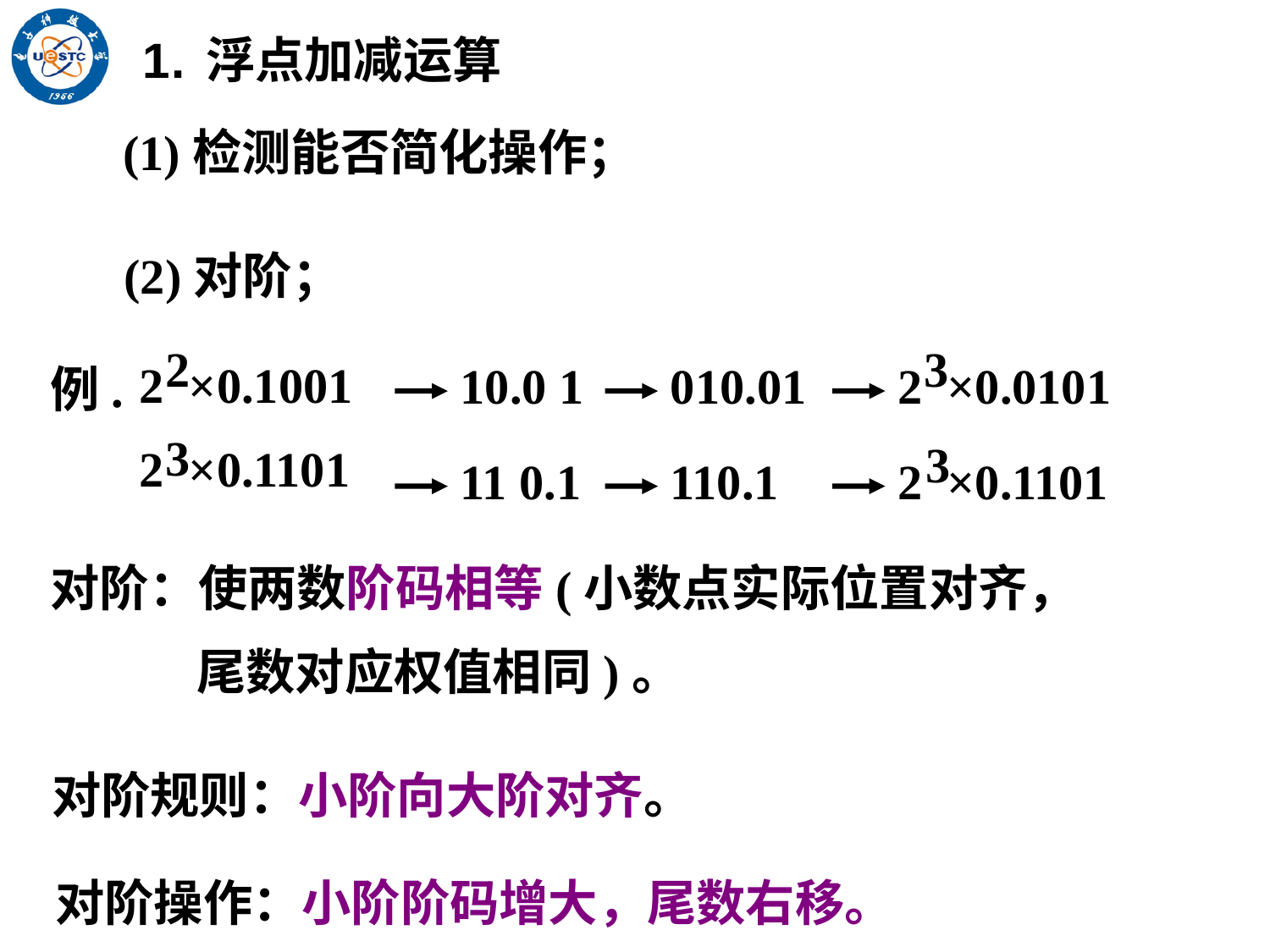

浮点加减运算
(1)检测能否简化操作；
      (2)对阶；
例.
2
2  ×0.1001
2  ×0.1101
3
3
2  ×0.0101
10.0 1
010.01

3
2  ×0.1101
11 0.1
110.1

对阶：使两数阶码相等(小数点实际位置对齐，
            尾数对应权值相同)。
对阶规则：小阶向大阶对齐。
对阶操作：小阶阶码增大，尾数右移。